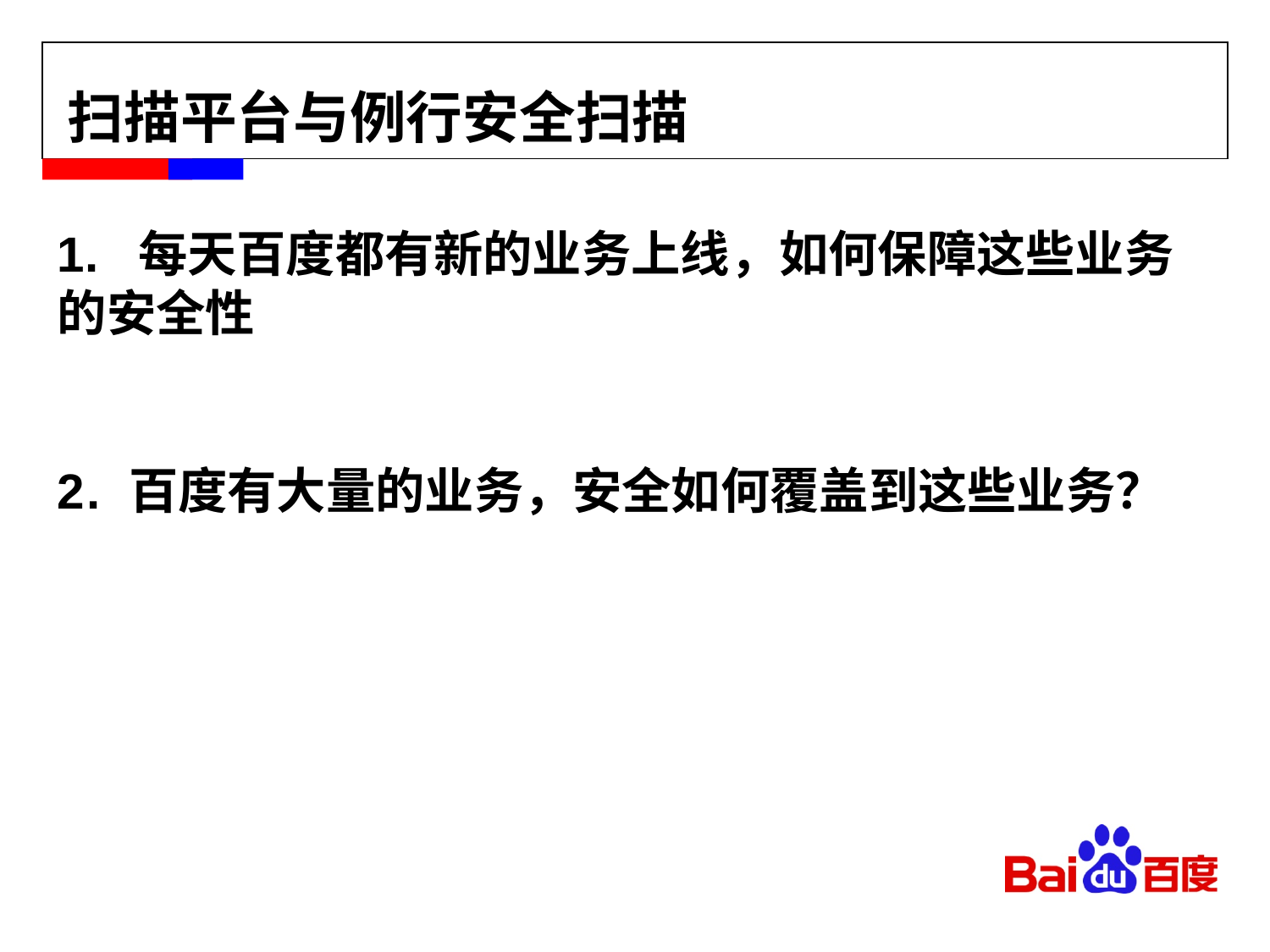

扫描平台与例行安全扫描
1.  每天百度都有新的业务上线，如何保障这些业务的安全性

百度有大量的业务，安全如何覆盖到这些业务？